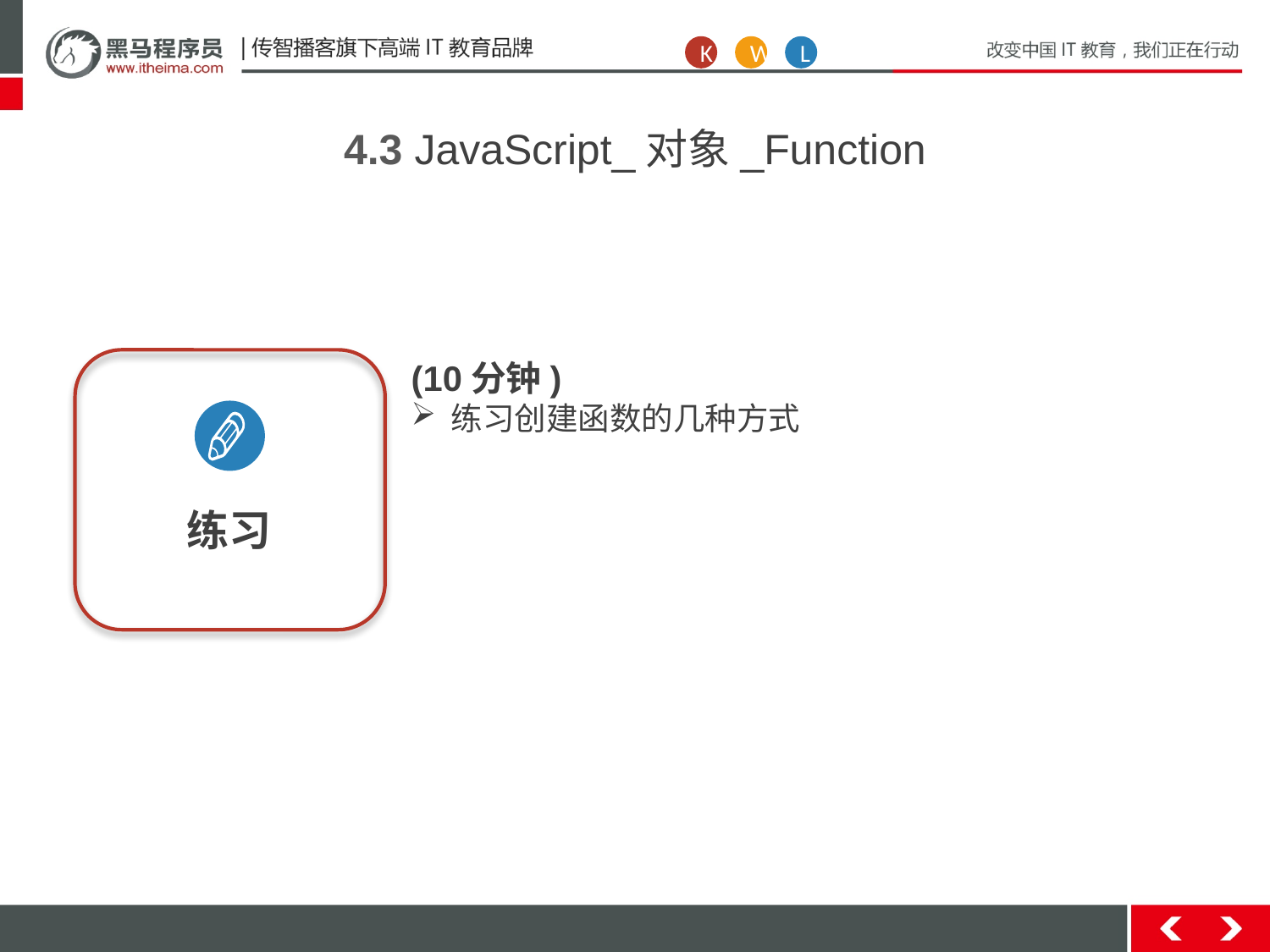

K
W
L
4.3 JavaScript_对象_Function

练习
(10分钟)
练习创建函数的几种方式